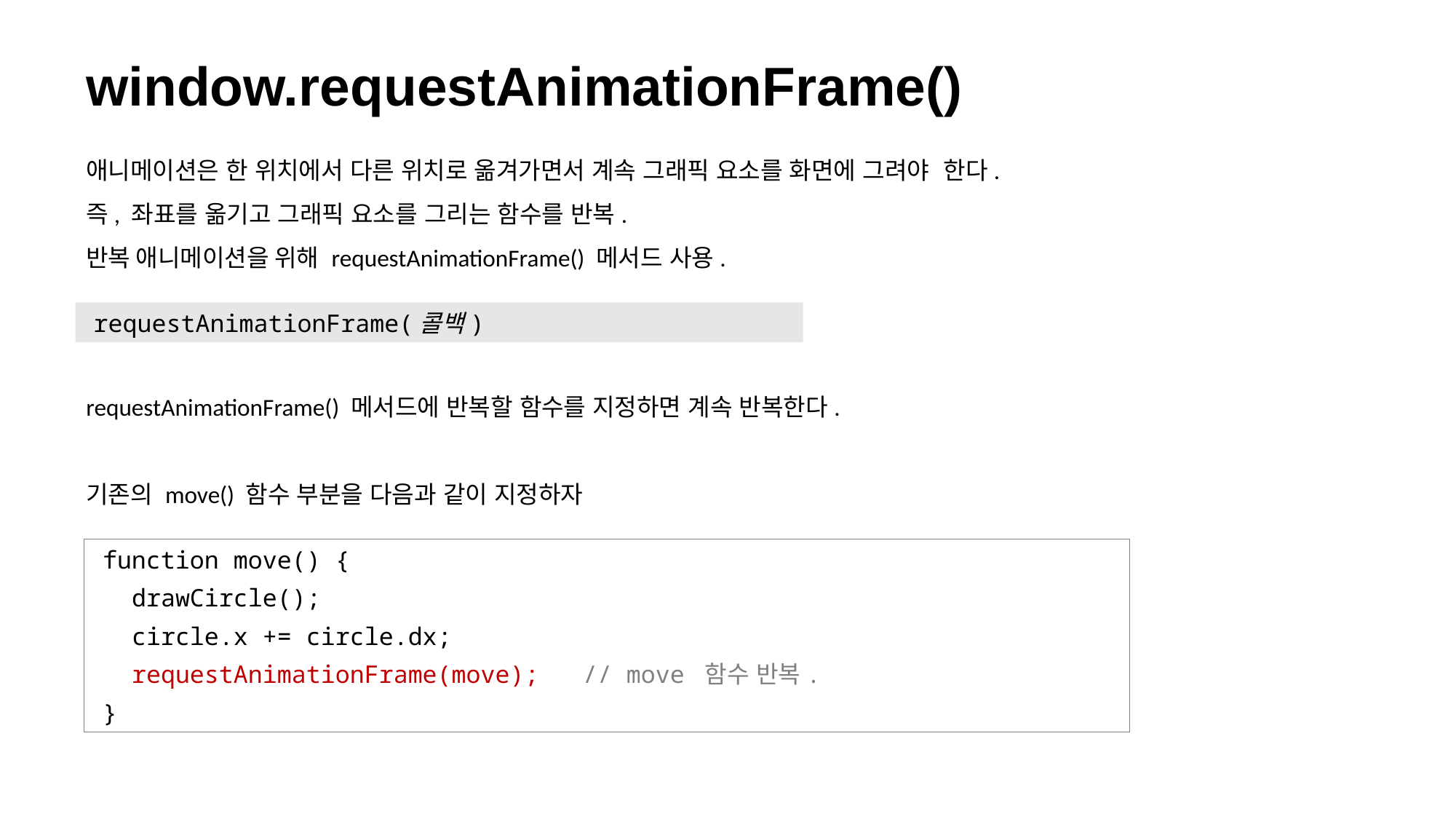

# window.requestAnimationFrame()
애니메이션은 한 위치에서 다른 위치로 옮겨가면서 계속 그래픽 요소를 화면에 그려야  한다.
즉, 좌표를 옮기고 그래픽 요소를 그리는 함수를 반복.
반복 애니메이션을 위해 requestAnimationFrame() 메서드 사용.
requestAnimationFrame(콜백)
requestAnimationFrame() 메서드에 반복할 함수를 지정하면 계속 반복한다.

기존의 move() 함수 부분을 다음과 같이 지정하자
function move() {
  drawCircle();
  circle.x += circle.dx;
  requestAnimationFrame(move);   // move 함수 반복.
}